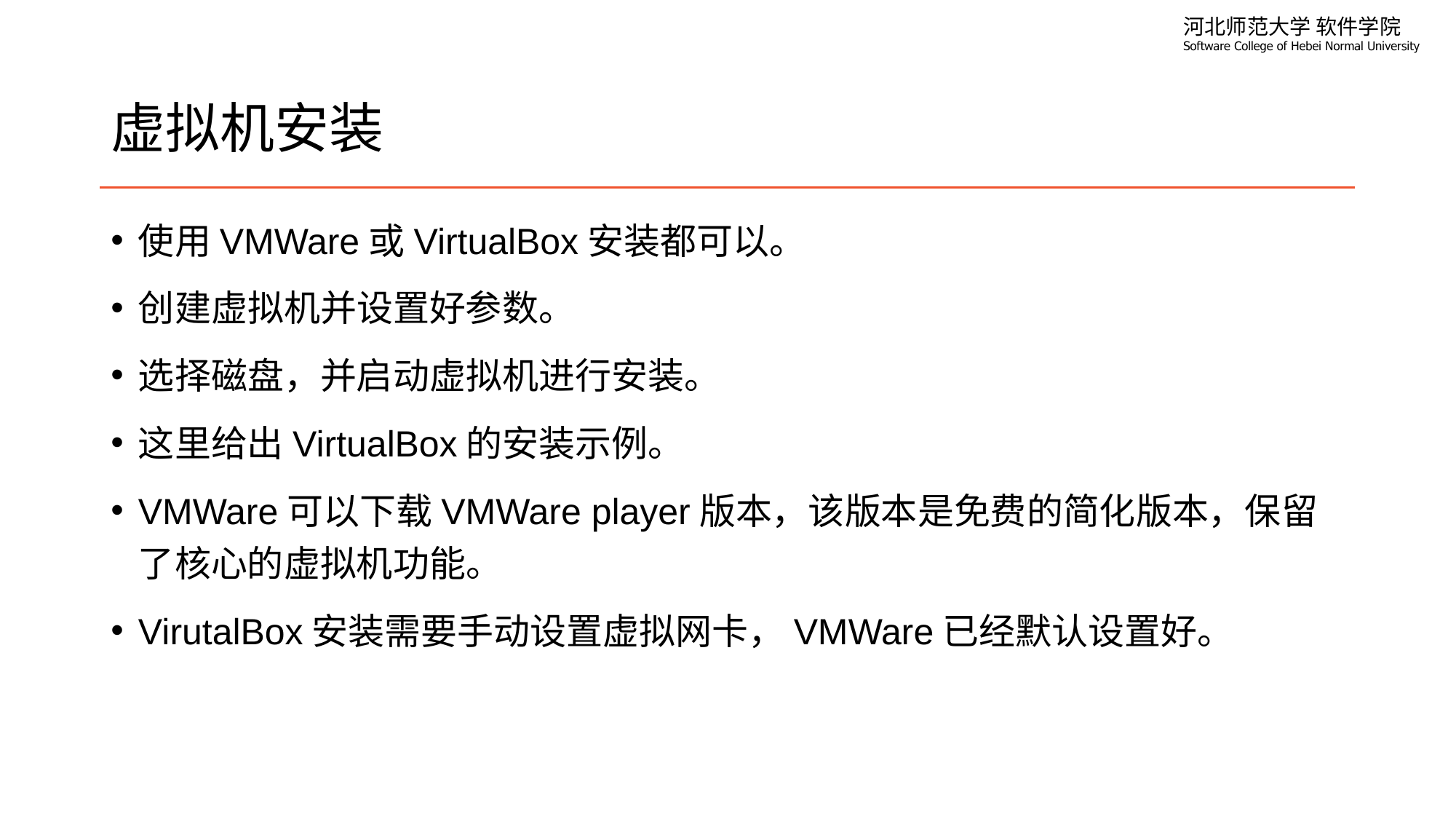

# 虚拟机安装
使用VMWare或VirtualBox安装都可以。
创建虚拟机并设置好参数。
选择磁盘，并启动虚拟机进行安装。
这里给出VirtualBox的安装示例。
VMWare可以下载VMWare player版本，该版本是免费的简化版本，保留了核心的虚拟机功能。
VirutalBox安装需要手动设置虚拟网卡，VMWare已经默认设置好。